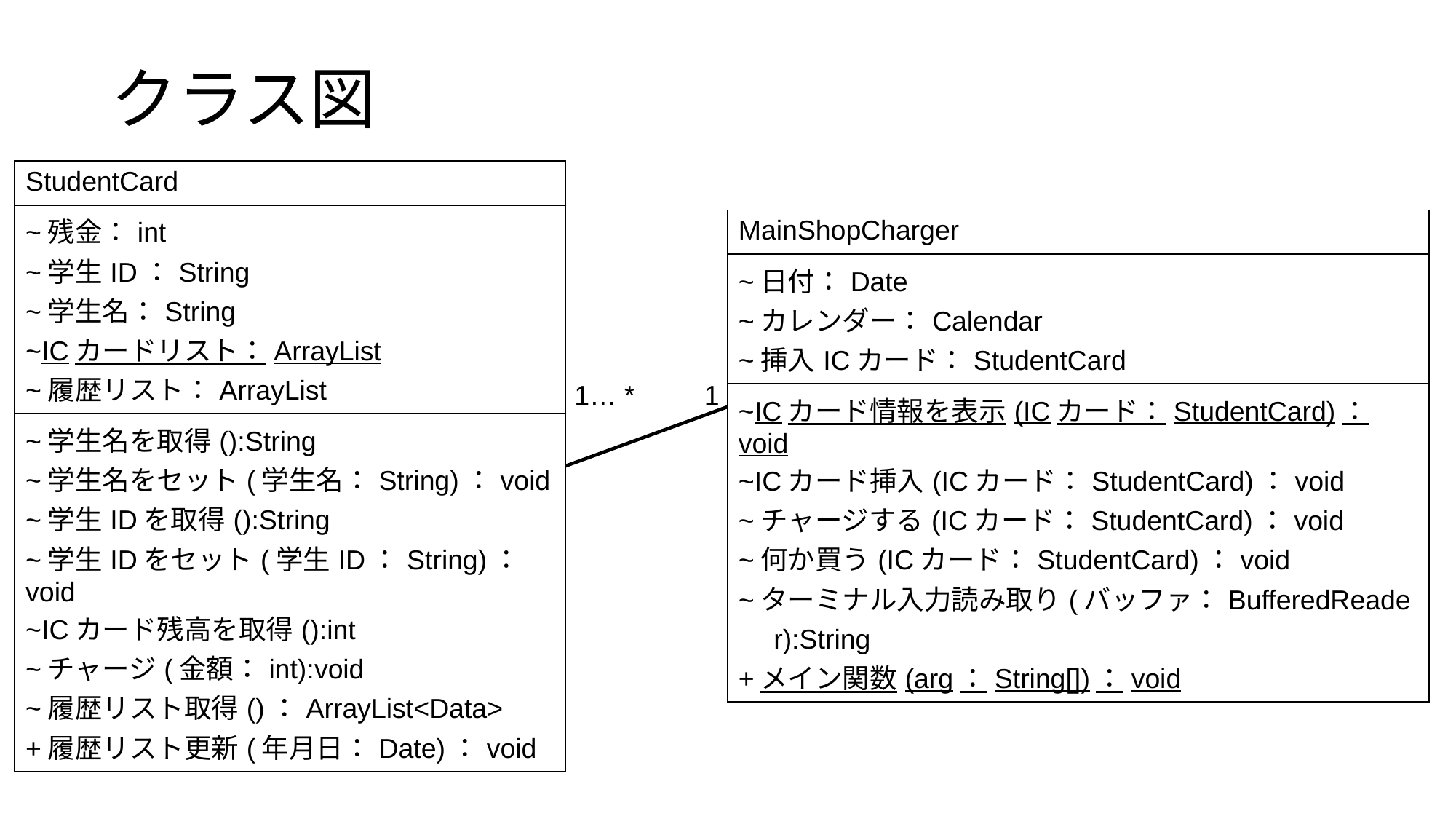

# クラス図
| StudentCard |
| --- |
| ~残金：int ~学生ID：String ~学生名：String ~ICカードリスト：ArrayList ~履歴リスト：ArrayList |
| ~学生名を取得():String ~学生名をセット(学生名：String)：void ~学生IDを取得():String ~学生IDをセット(学生ID：String)：void ~ICカード残高を取得():int ~チャージ(金額：int):void ~履歴リスト取得()：ArrayList<Data> +履歴リスト更新(年月日：Date)：void |
| MainShopCharger |
| --- |
| ~日付：Date ~カレンダー：Calendar ~挿入ICカード：StudentCard |
| ~ICカード情報を表示(ICカード：StudentCard)：void ~ICカード挿入(ICカード：StudentCard)：void ~チャージする(ICカード：StudentCard)：void ~何か買う(ICカード：StudentCard)：void ~ターミナル入力読み取り(バッファ：BufferedReade 　r):String +メイン関数(arg：String[])：void |
1… *
1